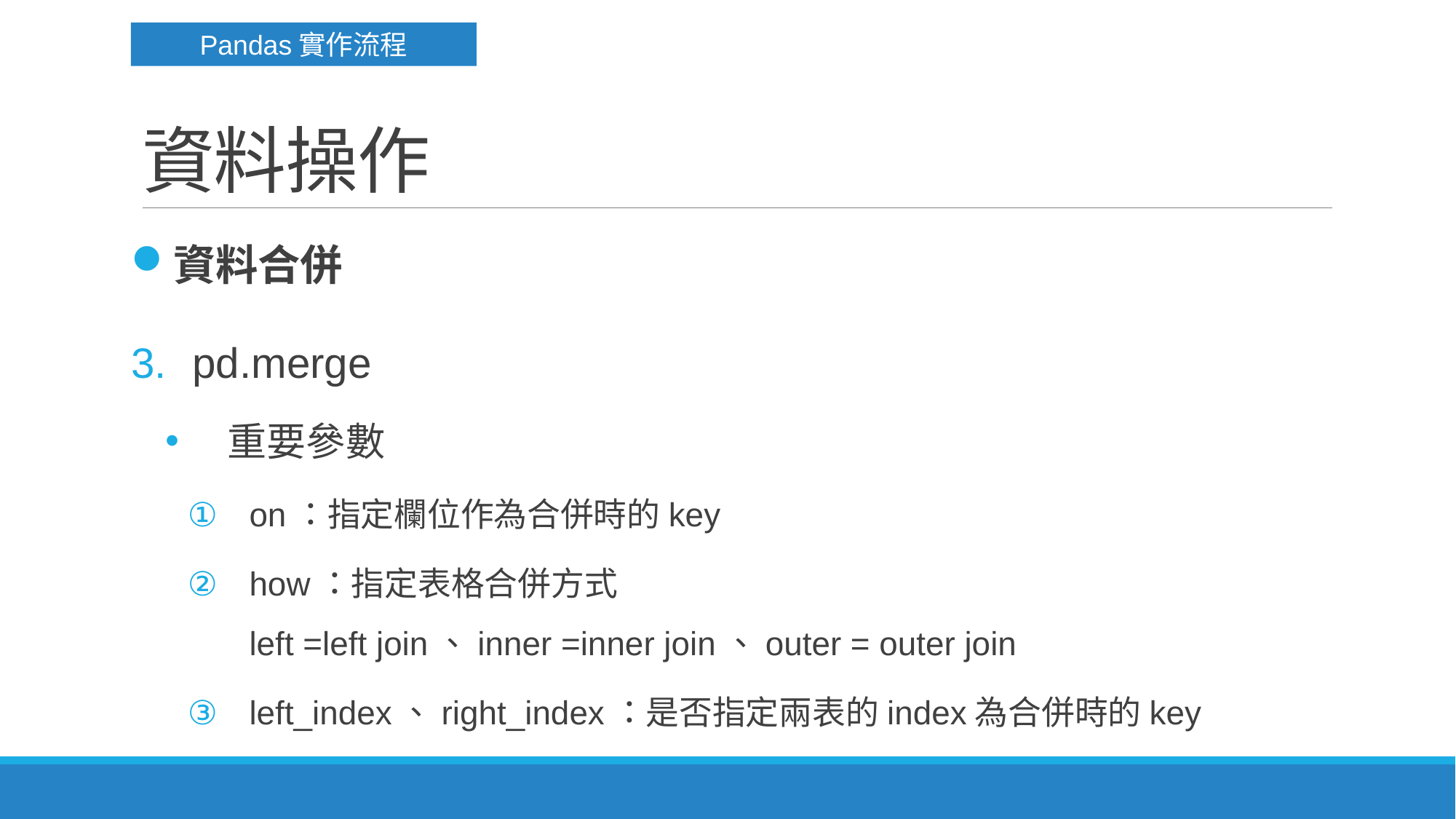

Pandas實作流程
# 資料操作
資料合併
pd.merge
重要參數
on：指定欄位作為合併時的key
how：指定表格合併方式
left =left join、inner =inner join、outer = outer join
left_index、right_index：是否指定兩表的index為合併時的key